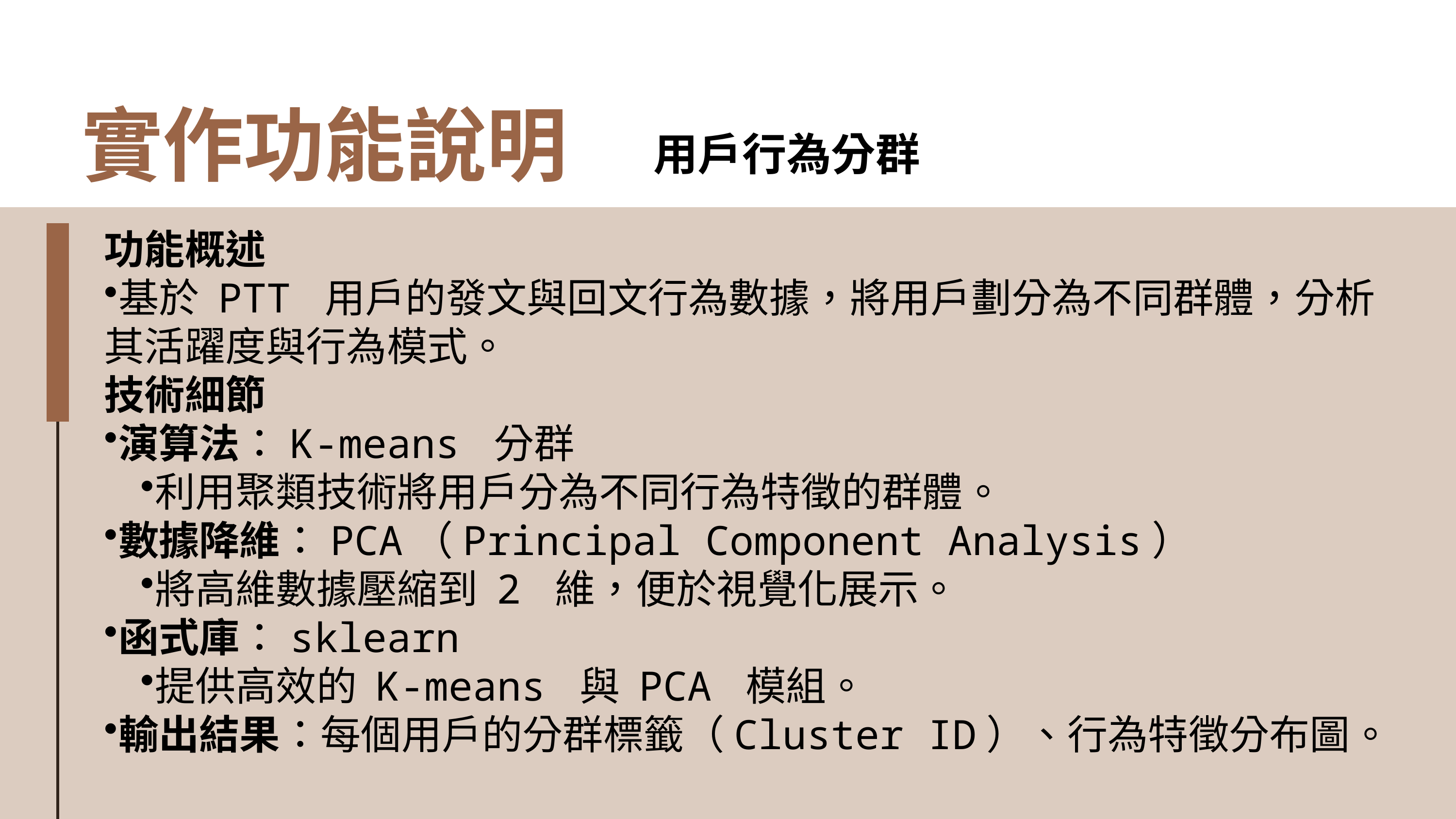

實作功能說明
用戶行為分群

功能概述
基於 PTT 用戶的發文與回文行為數據，將用戶劃分為不同群體，分析其活躍度與行為模式。
技術細節
演算法：K-means 分群
利用聚類技術將用戶分為不同行為特徵的群體。
數據降維：PCA（Principal Component Analysis）
將高維數據壓縮到 2 維，便於視覺化展示。
函式庫：sklearn
提供高效的 K-means 與 PCA 模組。
輸出結果：每個用戶的分群標籤（Cluster ID）、行為特徵分布圖。